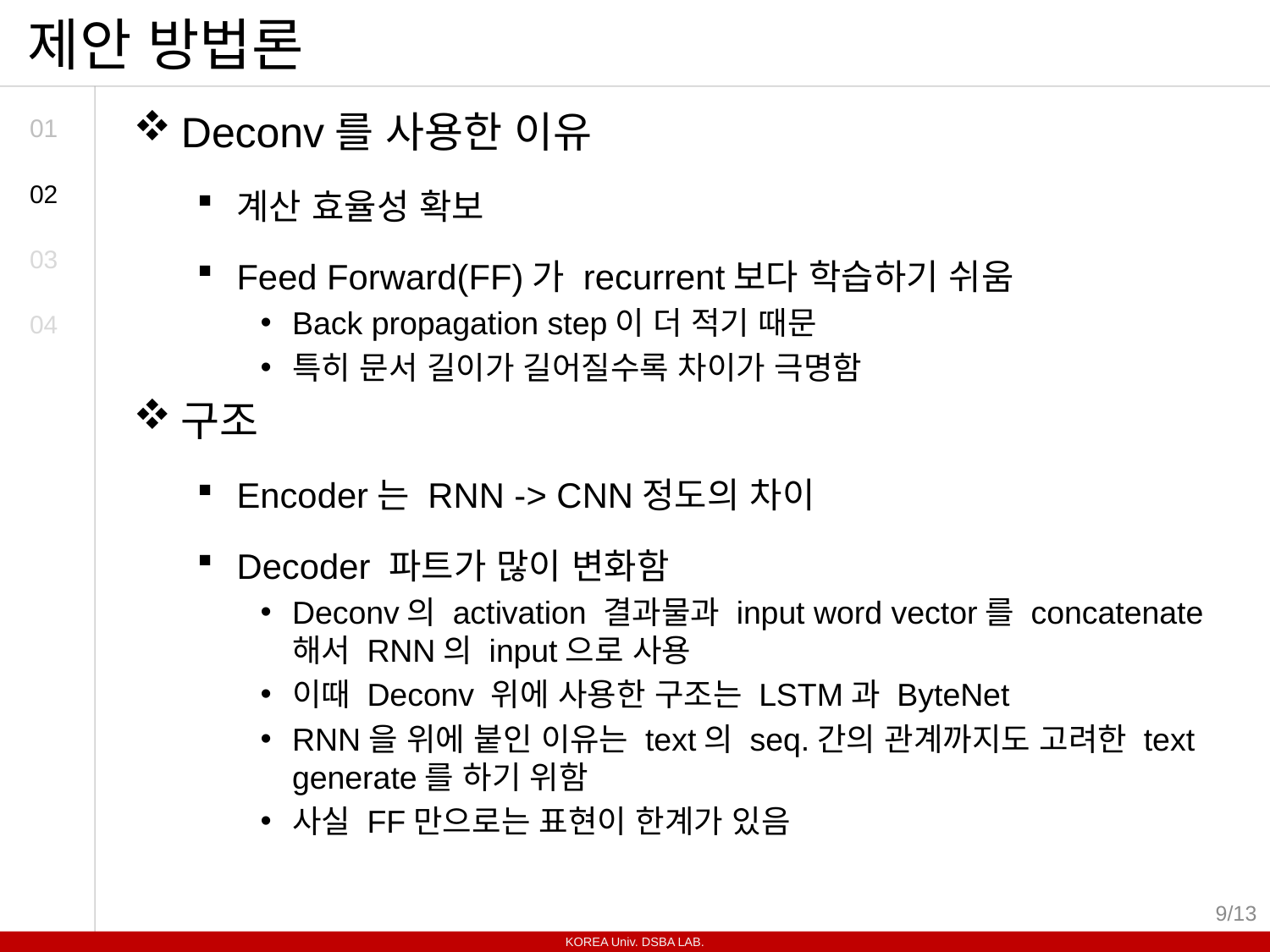

# 제안 방법론
Deconv를 사용한 이유
계산 효율성 확보
Feed Forward(FF)가 recurrent보다 학습하기 쉬움
Back propagation step이 더 적기 때문
특히 문서 길이가 길어질수록 차이가 극명함
구조
Encoder는 RNN -> CNN정도의 차이
Decoder 파트가 많이 변화함
Deconv의 activation 결과물과 input word vector를 concatenate해서 RNN의 input으로 사용
이때 Deconv 위에 사용한 구조는 LSTM과 ByteNet
RNN을 위에 붙인 이유는 text의 seq.간의 관계까지도 고려한 text generate를 하기 위함
사실 FF만으로는 표현이 한계가 있음
01
02
03
04
9/13